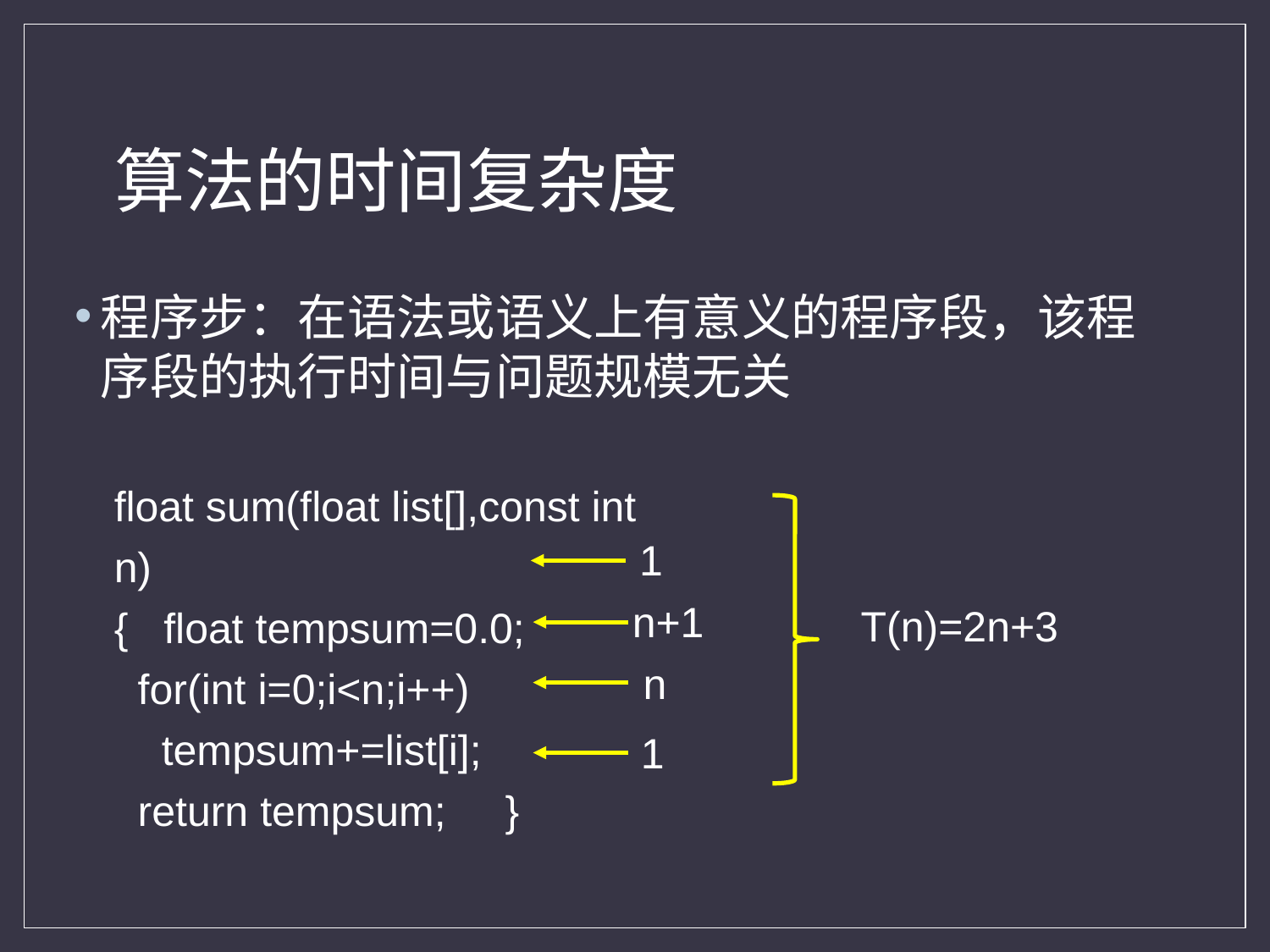

# 算法的时间复杂度
程序步：在语法或语义上有意义的程序段，该程序段的执行时间与问题规模无关
float sum(float list[],const int n)
{   float tempsum=0.0;
  for(int i=0;i<n;i++)
    tempsum+=list[i];
  return tempsum;     }

1
n+1
T(n)=2n+3
n
1